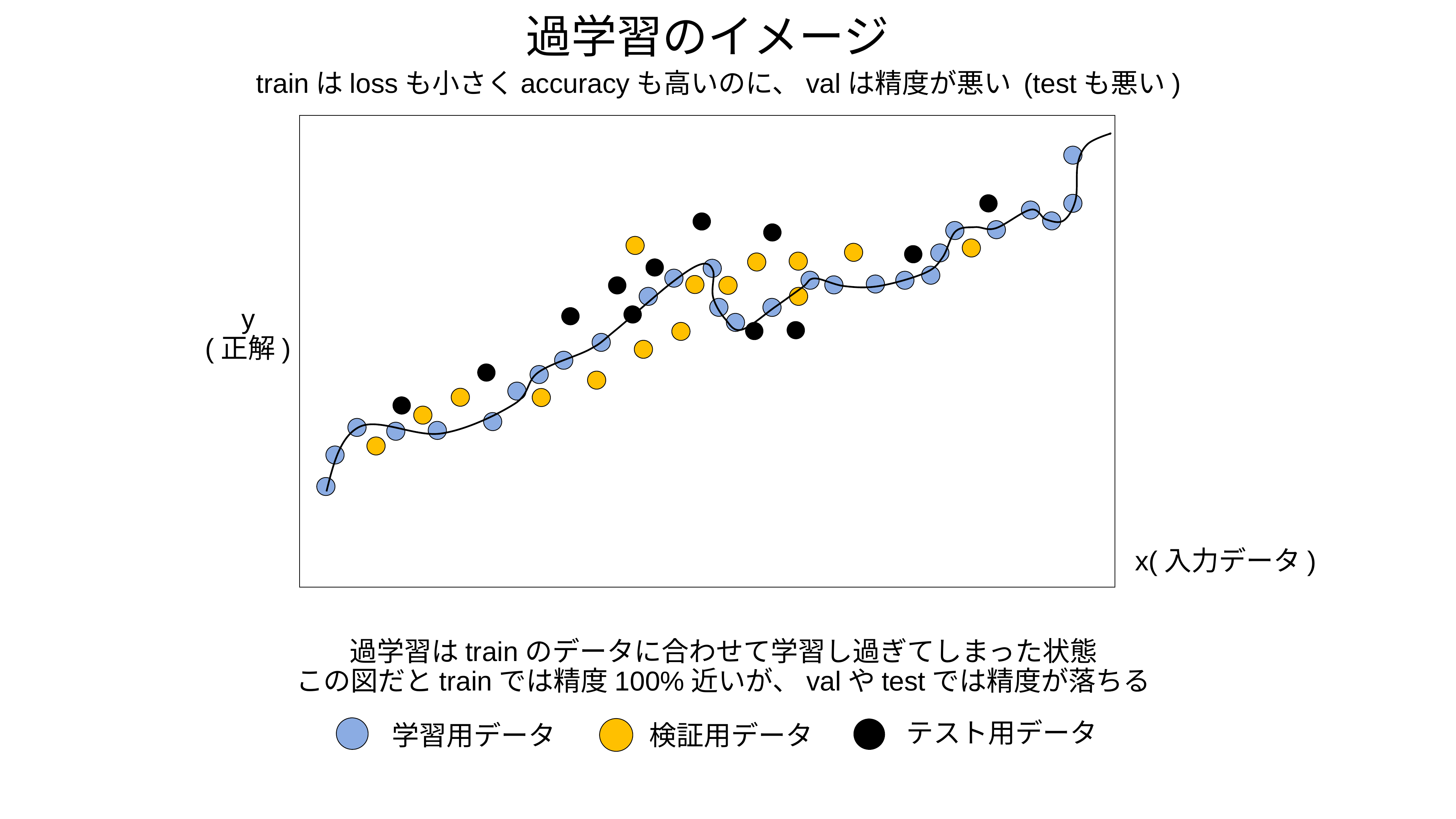

過学習のイメージ
trainはlossも小さくaccuracyも高いのに、valは精度が悪い (testも悪い)

y
(正解)

x(入力データ)
過学習はtrainのデータに合わせて学習し過ぎてしまった状態
この図だとtrainでは精度100%近いが、valやtestでは精度が落ちる
テスト用データ

学習用データ

検証用データ